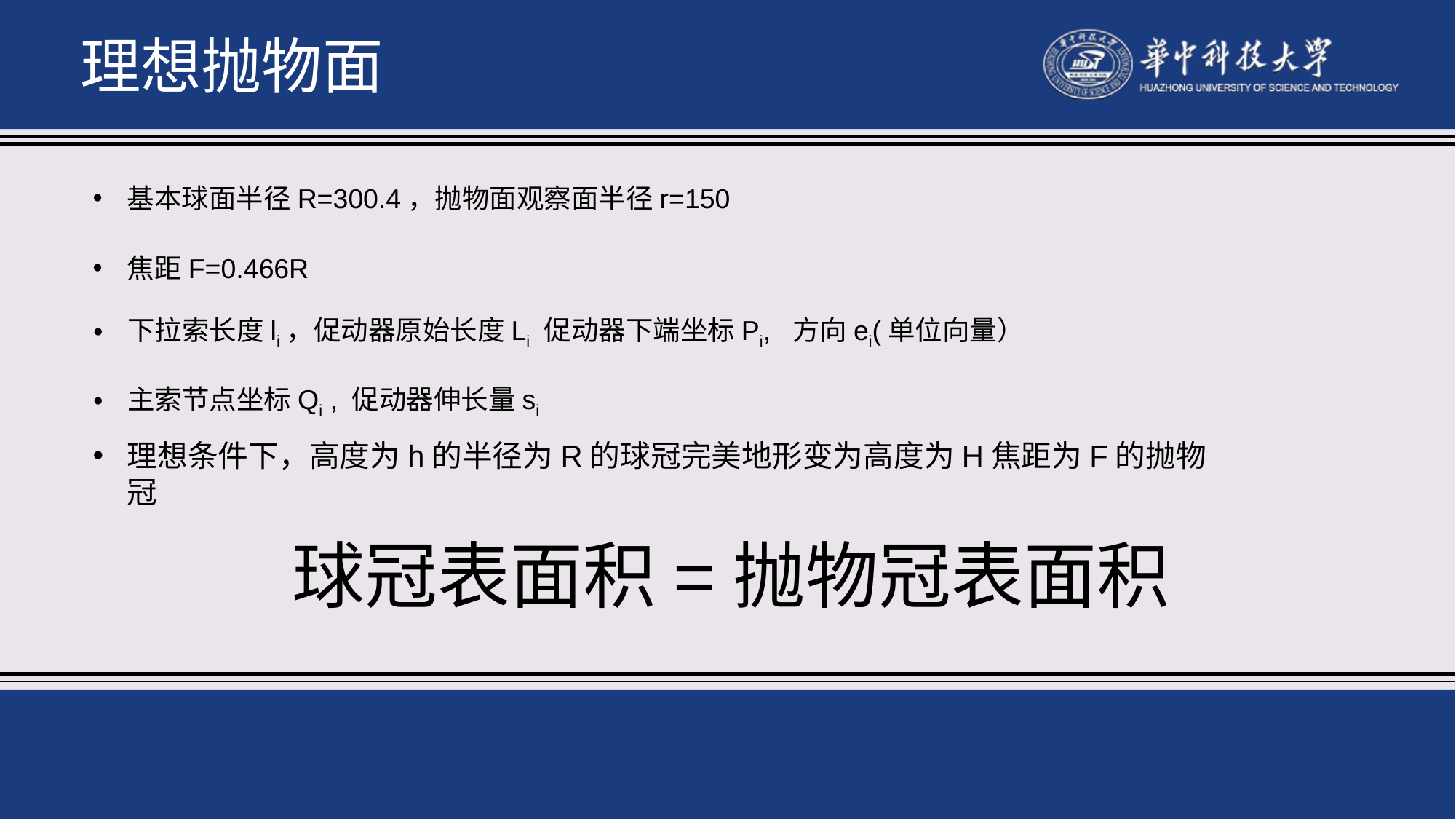

理想抛物面
基本球面半径R=300.4，抛物面观察面半径r=150
焦距F=0.466R
下拉索长度li，促动器原始长度Li 促动器下端坐标Pi,  方向ei(单位向量）
主索节点坐标Qi , 促动器伸长量si
理想条件下，高度为h的半径为R的球冠完美地形变为高度为H焦距为F的抛物冠
球冠表面积=抛物冠表面积